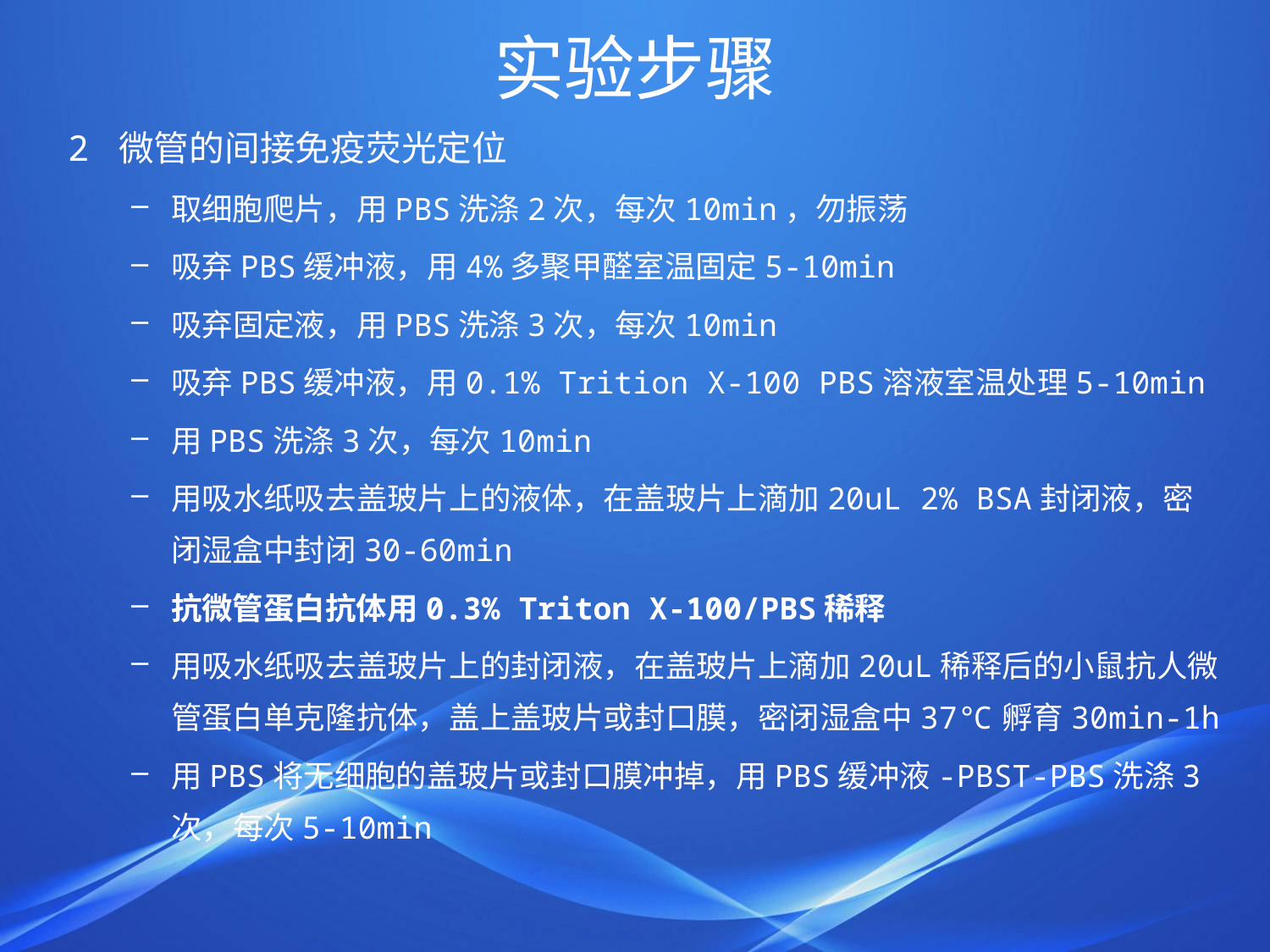

# 实验步骤
2 微管的间接免疫荧光定位
取细胞爬片，用PBS洗涤2次，每次10min，勿振荡
吸弃PBS缓冲液，用4%多聚甲醛室温固定5-10min
吸弃固定液，用PBS洗涤3次，每次10min
吸弃PBS缓冲液，用0.1% Trition X-100 PBS溶液室温处理5-10min
用PBS洗涤3次，每次10min
用吸水纸吸去盖玻片上的液体，在盖玻片上滴加20uL 2% BSA封闭液，密闭湿盒中封闭30-60min
抗微管蛋白抗体用0.3% Triton X-100/PBS稀释
用吸水纸吸去盖玻片上的封闭液，在盖玻片上滴加20uL稀释后的小鼠抗人微管蛋白单克隆抗体，盖上盖玻片或封口膜，密闭湿盒中37℃孵育30min-1h
用PBS将无细胞的盖玻片或封口膜冲掉，用PBS缓冲液-PBST-PBS洗涤3次，每次5-10min